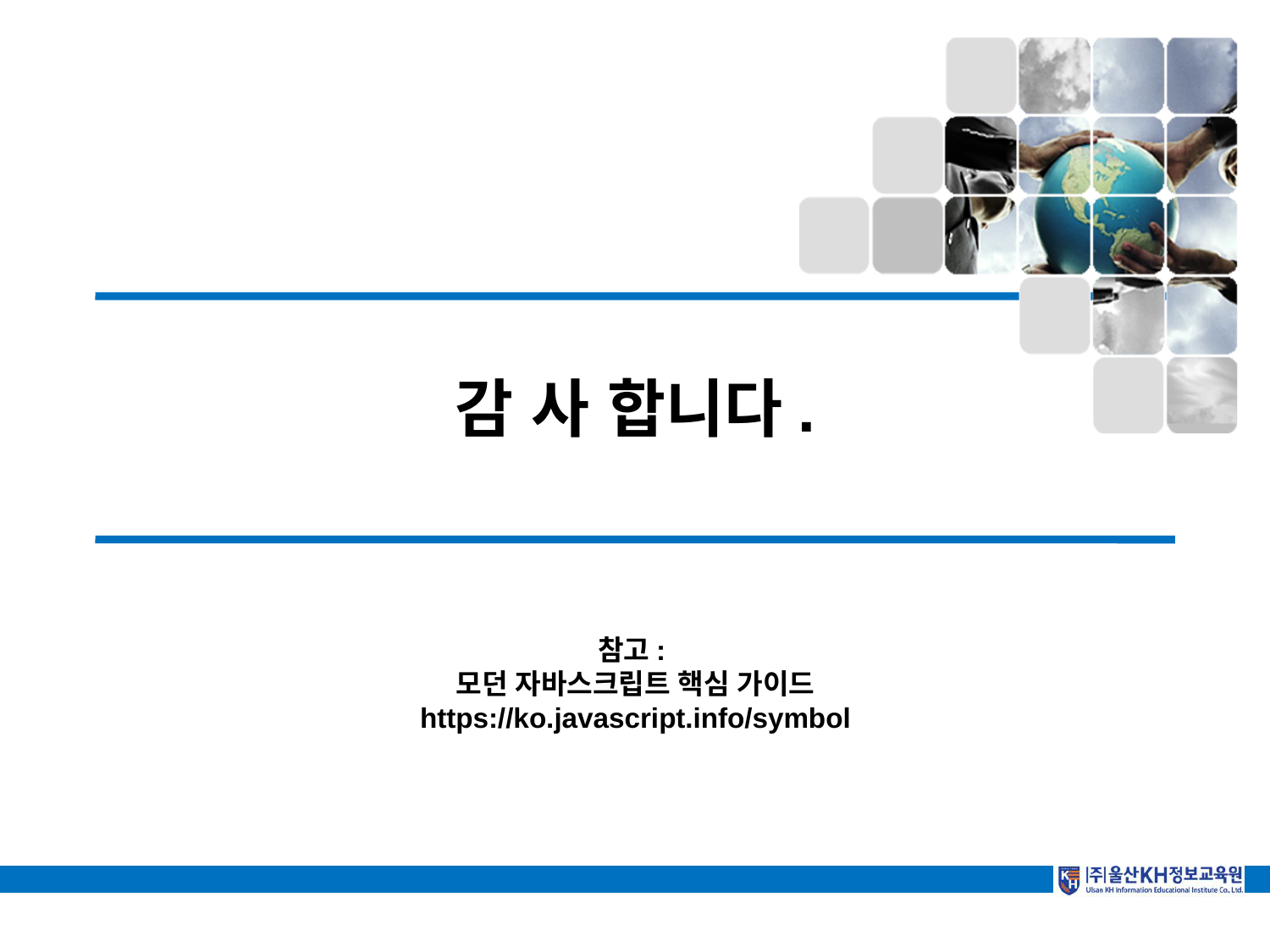

# 감 사 합니다.
참고:
모던 자바스크립트 핵심 가이드
https://ko.javascript.info/symbol